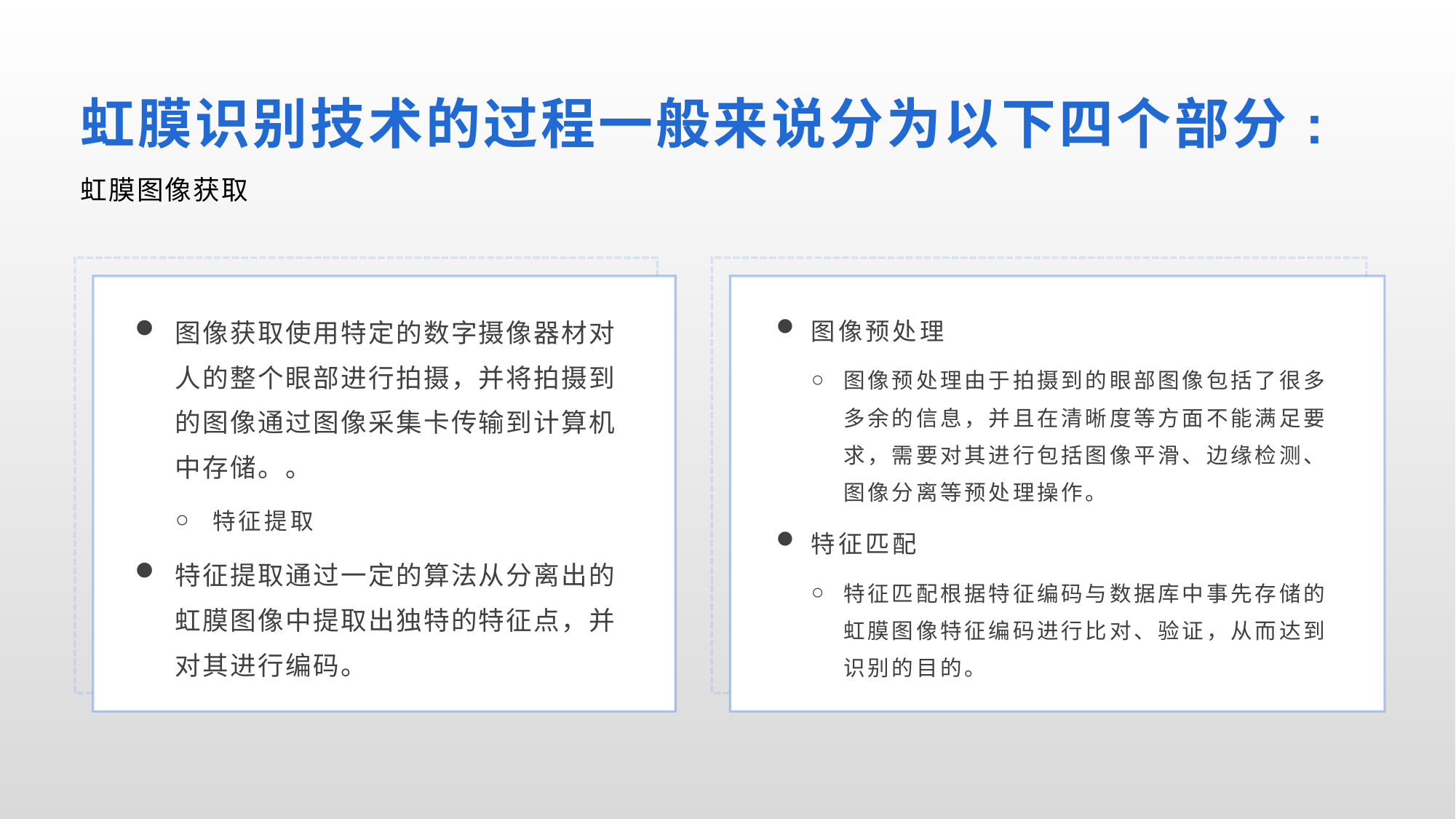

虹膜识别技术的过程一般来说分为以下四个部分:
虹膜图像获取

图像获取使用特定的数字摄像器材对人的整个眼部进行拍摄，并将拍摄到的图像通过图像采集卡传输到计算机中存储。。
特征提取
特征提取通过一定的算法从分离出的虹膜图像中提取出独特的特征点，并对其进行编码。
图像预处理
图像预处理由于拍摄到的眼部图像包括了很多多余的信息，并且在清晰度等方面不能满足要求，需要对其进行包括图像平滑、边缘检测、图像分离等预处理操作。
特征匹配
特征匹配根据特征编码与数据库中事先存储的虹膜图像特征编码进行比对、验证，从而达到识别的目的。